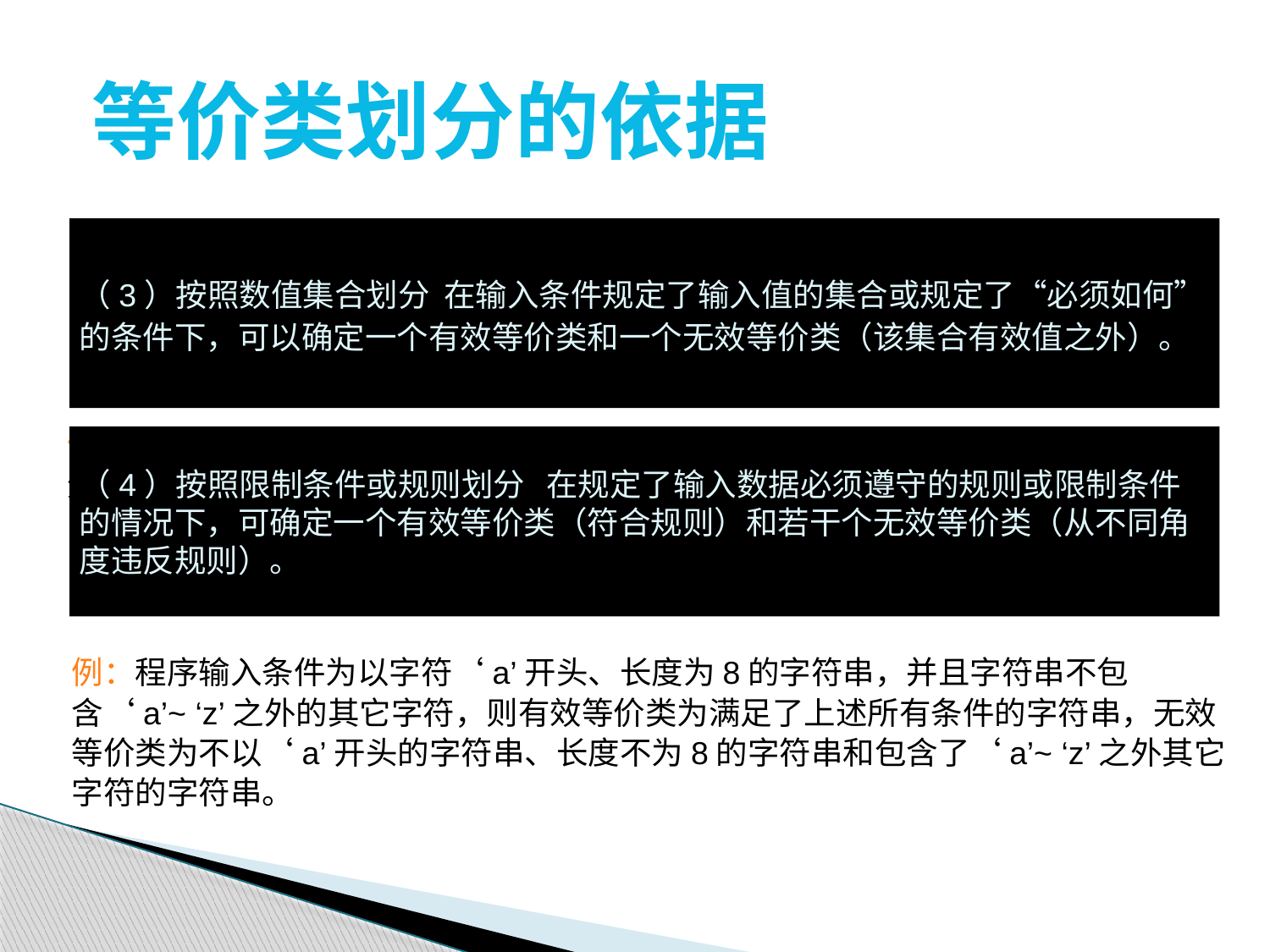

# 等价类划分的依据
（3）按照数值集合划分  在输入条件规定了输入值的集合或规定了“必须如何”的条件下，可以确定一个有效等价类和一个无效等价类（该集合有效值之外）。
例：程序输入条件为取值为奇数的整数x，则有效等价类为x的值为奇数的整数，无效等价类为x的值不为奇数的整数。
（4）按照限制条件或规则划分   在规定了输入数据必须遵守的规则或限制条件的情况下，可确定一个有效等价类（符合规则）和若干个无效等价类（从不同角度违反规则）。
例：程序输入条件为以字符‘a’开头、长度为8的字符串，并且字符串不包含‘a’~ ‘z’之外的其它字符，则有效等价类为满足了上述所有条件的字符串，无效等价类为不以‘a’开头的字符串、长度不为8的字符串和包含了‘a’~ ‘z’之外其它字符的字符串。